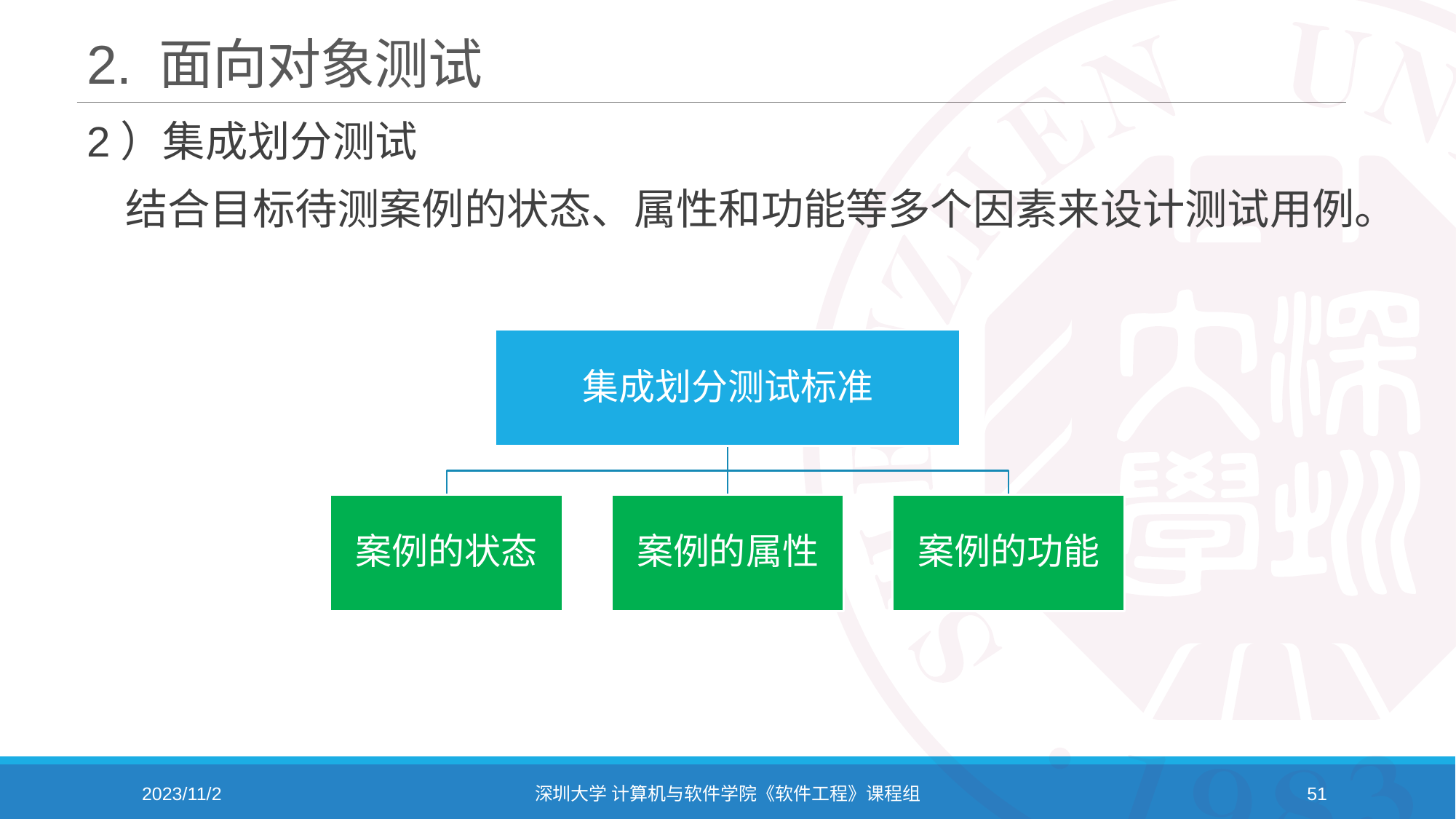

# 2. 面向对象测试
2）集成划分测试
   结合目标待测案例的状态、属性和功能等多个因素来设计测试用例。

集成划分测试标准
案例的状态
案例的属性
案例的功能
2023/11/2
深圳大学 计算机与软件学院《软件工程》课程组
51